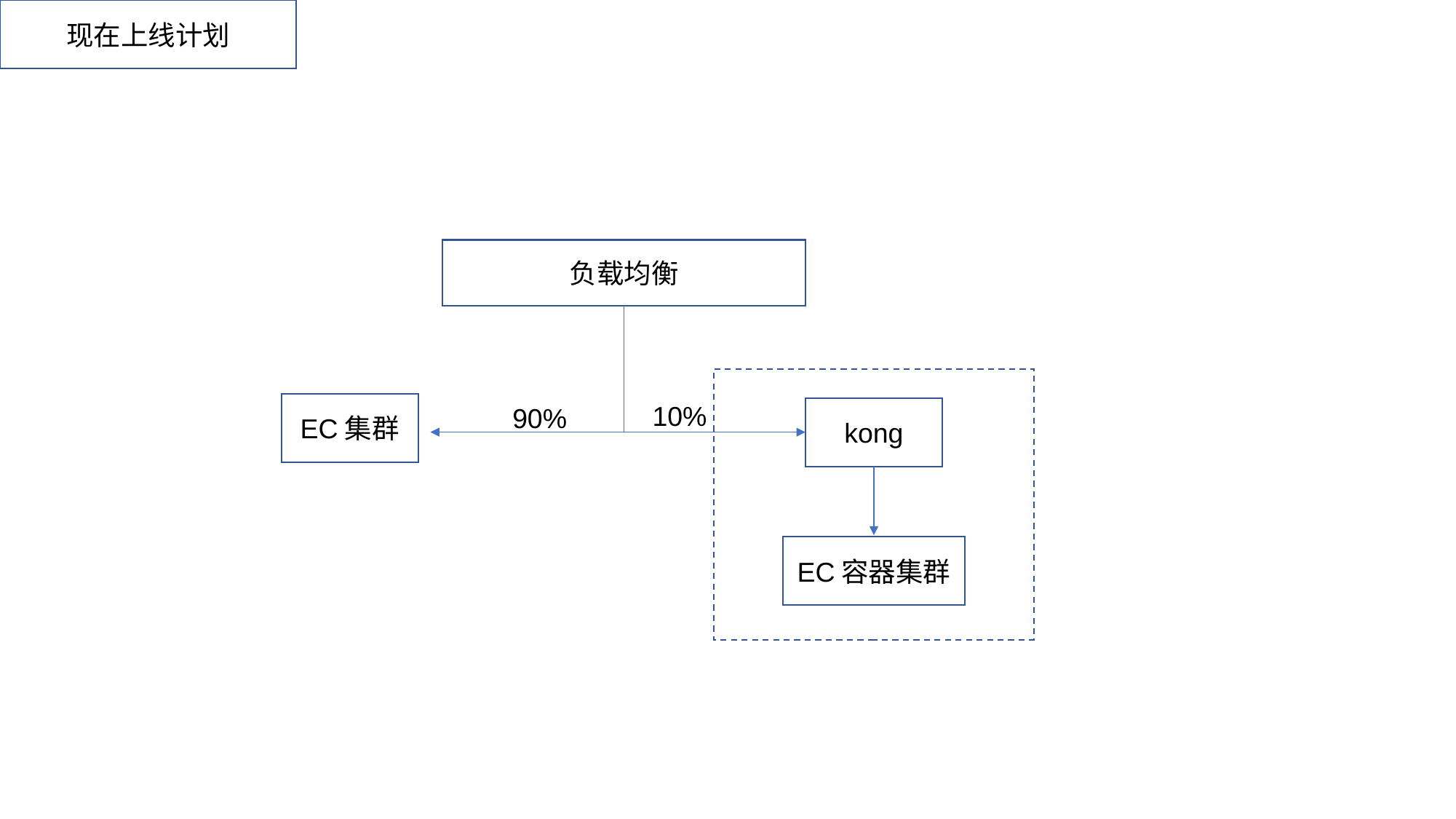

现在上线计划
负载均衡

EC集群
10%
90%
kong
EC容器集群